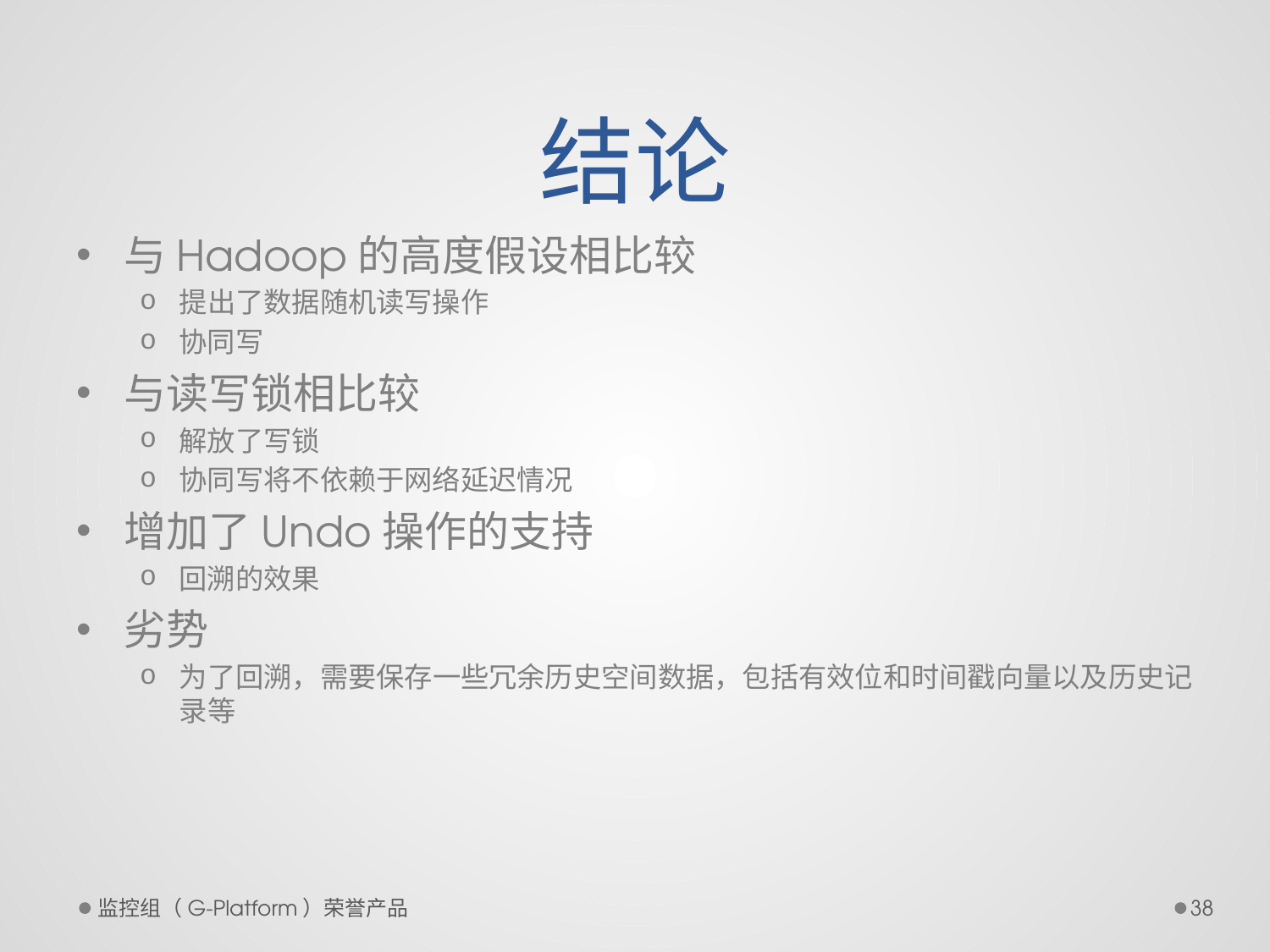

# 结论
与Hadoop的高度假设相比较
提出了数据随机读写操作
协同写
与读写锁相比较
解放了写锁
协同写将不依赖于网络延迟情况
增加了Undo操作的支持
回溯的效果
劣势
为了回溯，需要保存一些冗余历史空间数据，包括有效位和时间戳向量以及历史记录等
监控组（G-Platform）荣誉产品
38